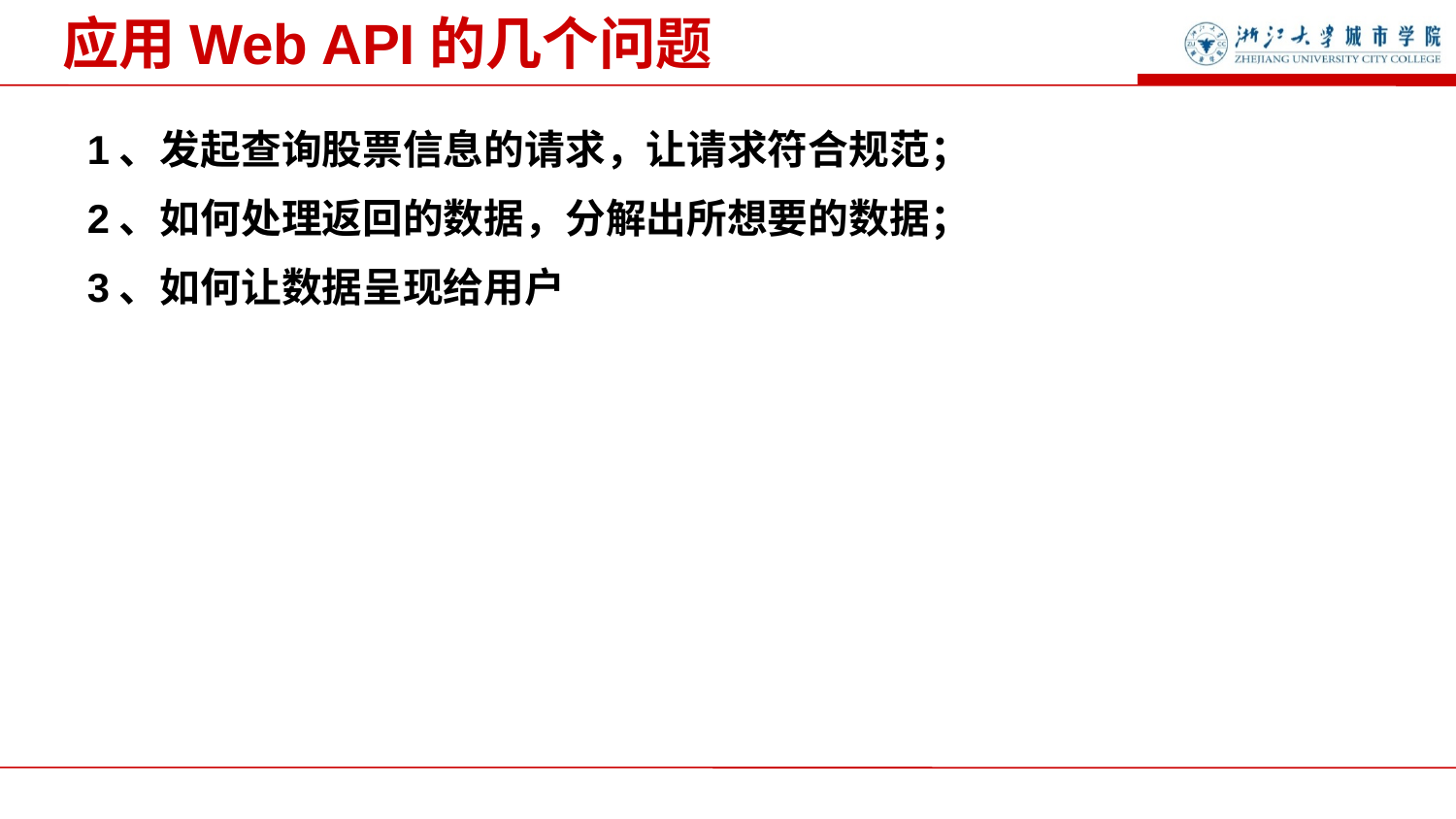

应用Web API的几个问题
1、发起查询股票信息的请求，让请求符合规范；
2、如何处理返回的数据，分解出所想要的数据；
3、如何让数据呈现给用户